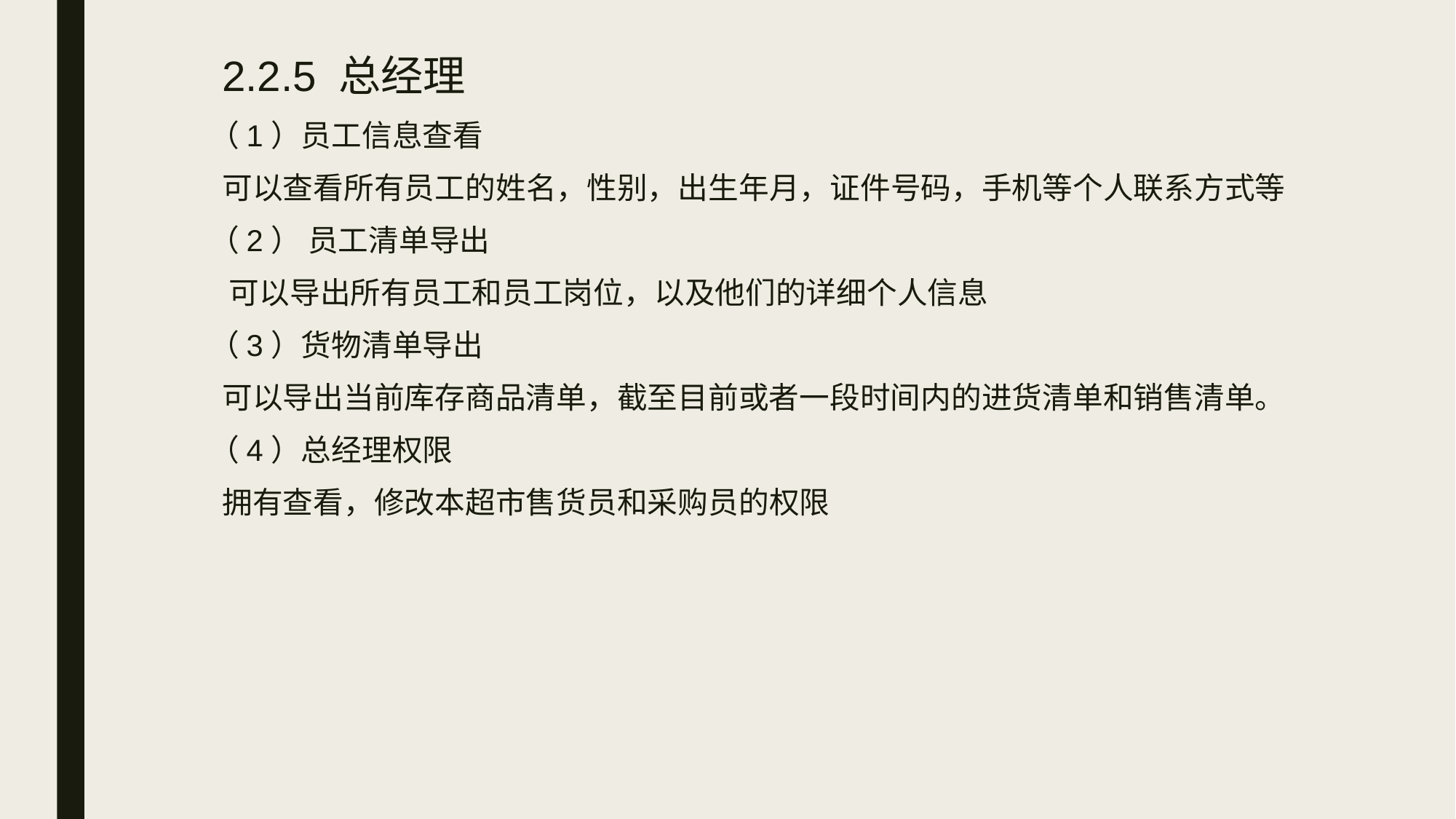

2.2.5 总经理
    （1）员工信息查看
      可以查看所有员工的姓名，性别，出生年月，证件号码，手机等个人联系方式等
    （2） 员工清单导出
       可以导出所有员工和员工岗位，以及他们的详细个人信息
    （3）货物清单导出
      可以导出当前库存商品清单，截至目前或者一段时间内的进货清单和销售清单。
    （4）总经理权限
      拥有查看，修改本超市售货员和采购员的权限